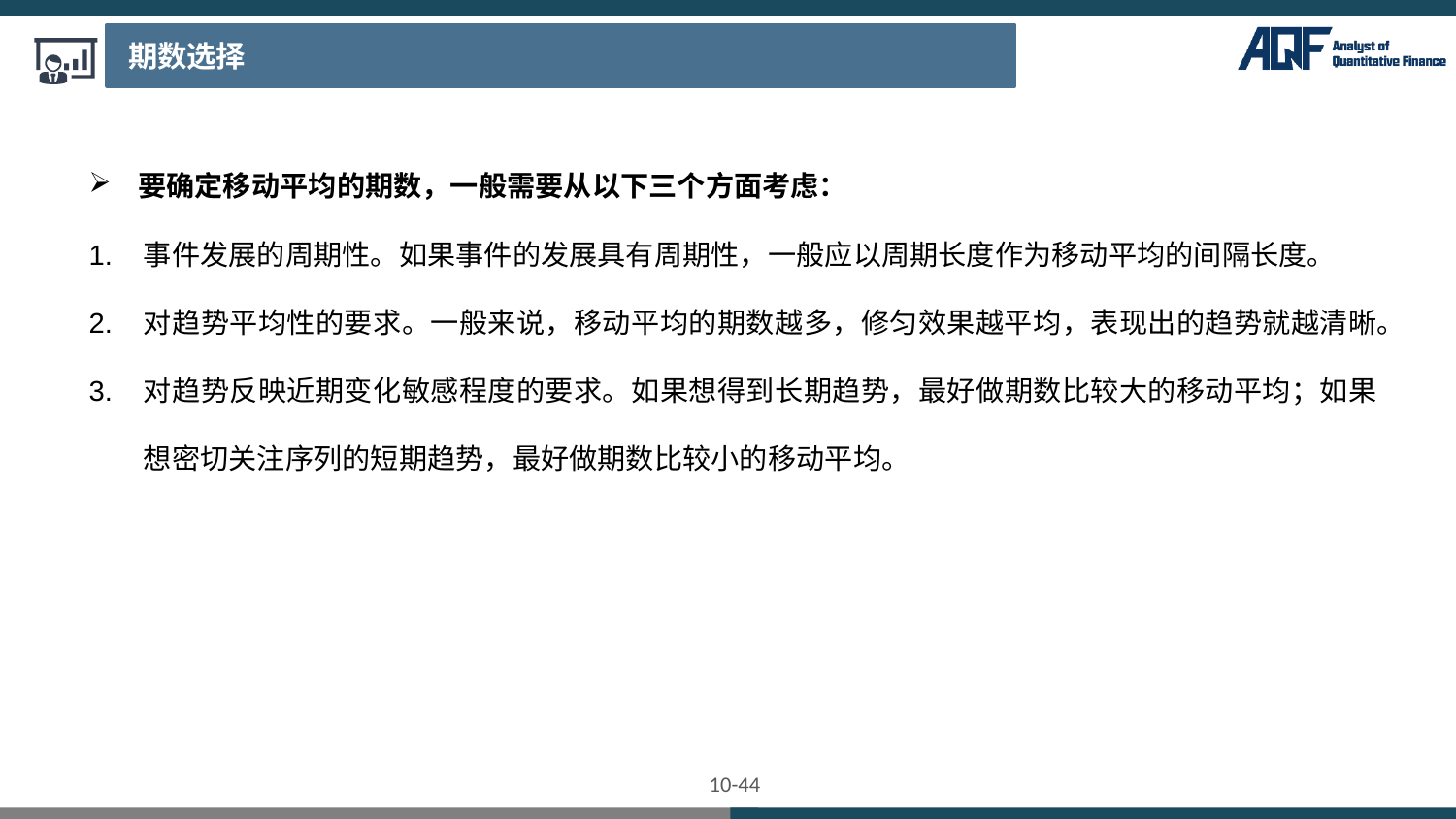

期数选择
要确定移动平均的期数，一般需要从以下三个方面考虑：
事件发展的周期性。如果事件的发展具有周期性，一般应以周期长度作为移动平均的间隔长度。
对趋势平均性的要求。一般来说，移动平均的期数越多，修匀效果越平均，表现出的趋势就越清晰。
对趋势反映近期变化敏感程度的要求。如果想得到长期趋势，最好做期数比较大的移动平均；如果想密切关注序列的短期趋势，最好做期数比较小的移动平均。